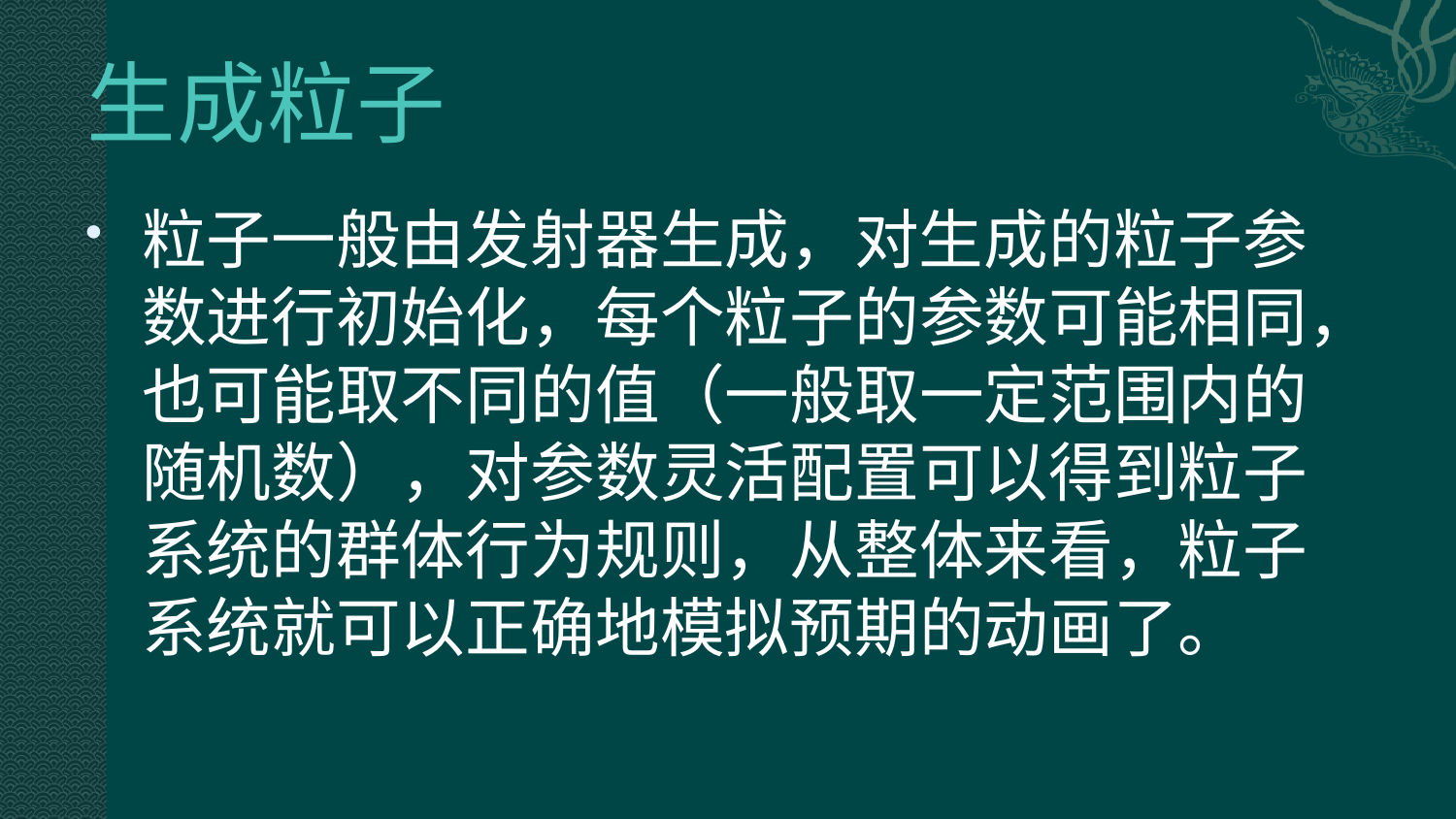

# 生成粒子
粒子一般由发射器生成，对生成的粒子参数进行初始化，每个粒子的参数可能相同，也可能取不同的值（一般取一定范围内的随机数），对参数灵活配置可以得到粒子系统的群体行为规则，从整体来看，粒子系统就可以正确地模拟预期的动画了。